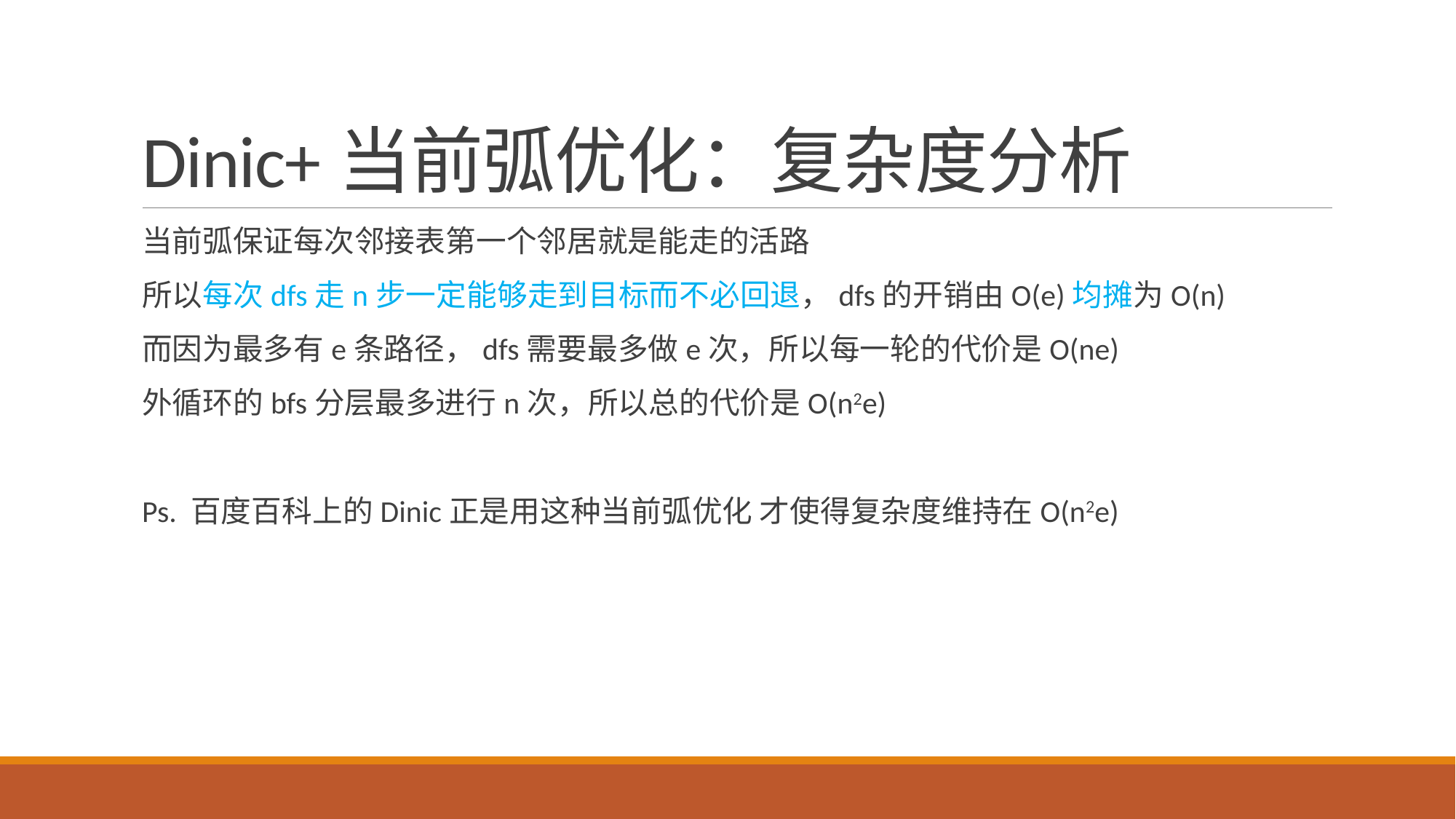

# Dinic+当前弧优化：复杂度分析
当前弧保证每次邻接表第一个邻居就是能走的活路
所以每次dfs走n步一定能够走到目标而不必回退，dfs的开销由O(e)均摊为O(n)
而因为最多有e条路径，dfs需要最多做e次，所以每一轮的代价是O(ne)
外循环的bfs分层最多进行n次，所以总的代价是O(n2e)

Ps. 百度百科上的Dinic正是用这种当前弧优化 才使得复杂度维持在O(n2e)